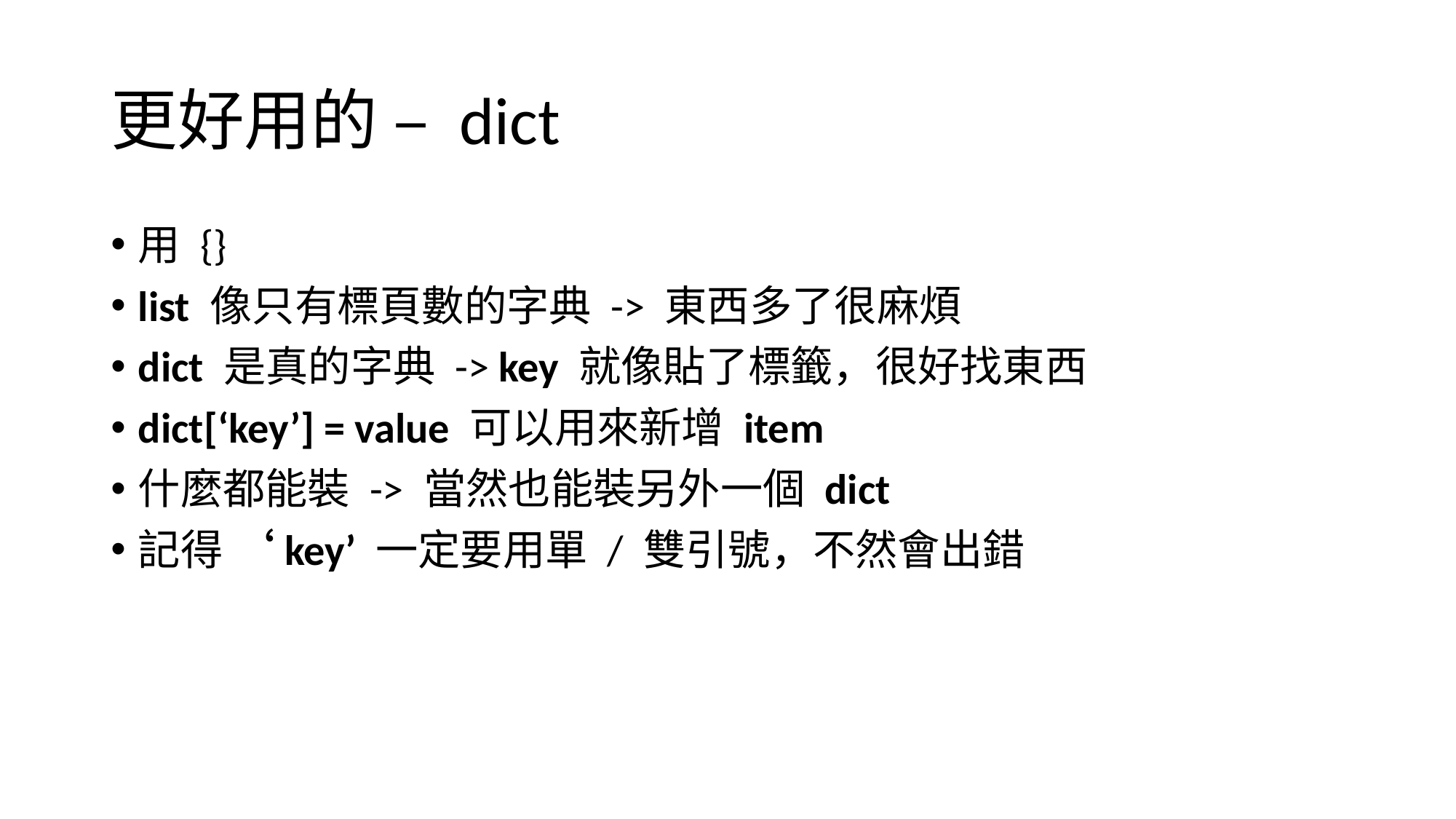

# 更好用的 – dict
用 {}
list 像只有標頁數的字典 -> 東西多了很麻煩
dict 是真的字典 -> key 就像貼了標籤，很好找東西
dict[‘key’] = value 可以用來新增 item
什麼都能裝 -> 當然也能裝另外一個 dict
記得 ‘key’ 一定要用單 / 雙引號，不然會出錯